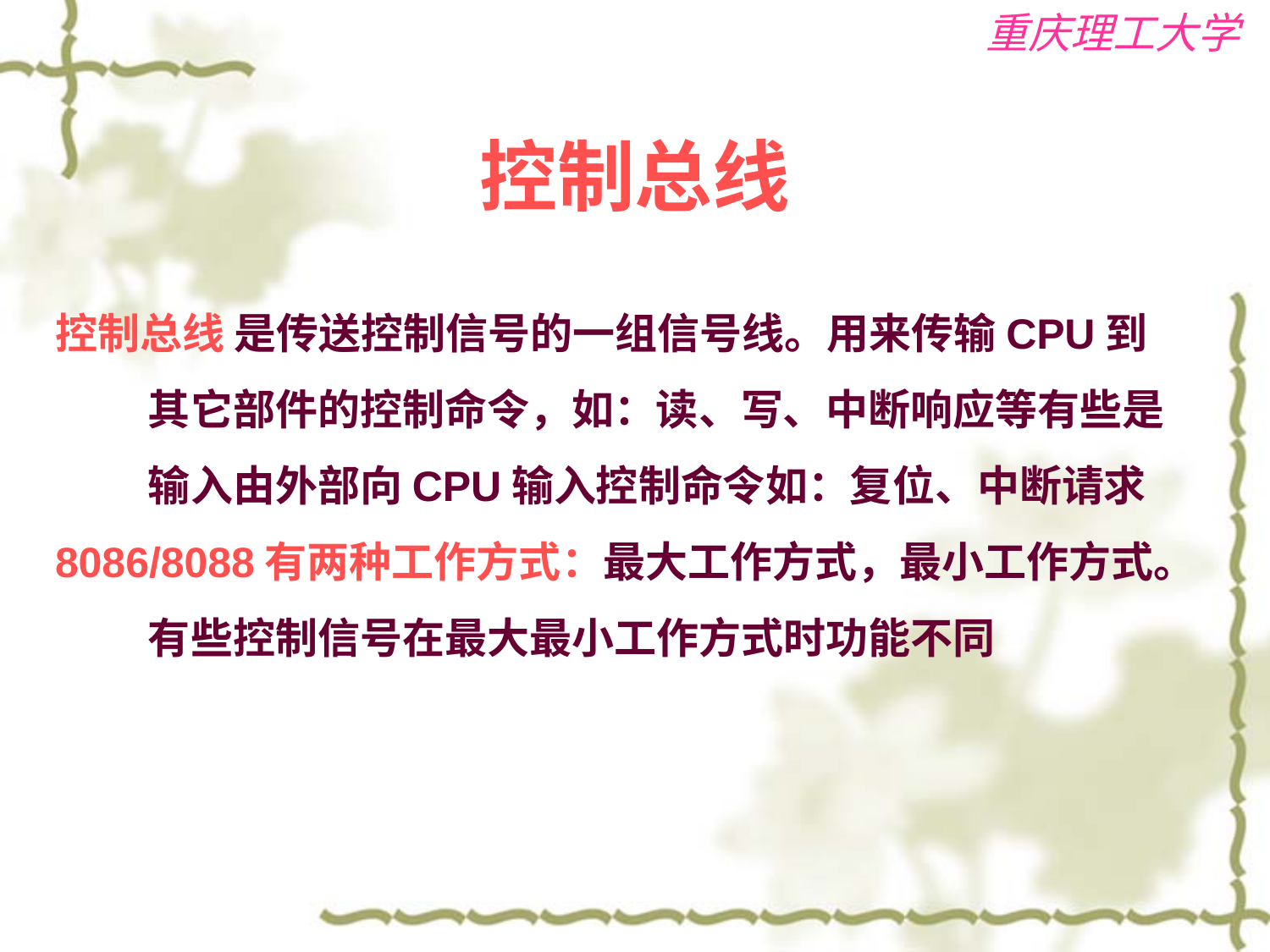

# 控制总线
控制总线 是传送控制信号的一组信号线。用来传输CPU到其它部件的控制命令，如：读、写、中断响应等有些是输入由外部向CPU输入控制命令如：复位、中断请求
8086/8088有两种工作方式：最大工作方式，最小工作方式。有些控制信号在最大最小工作方式时功能不同